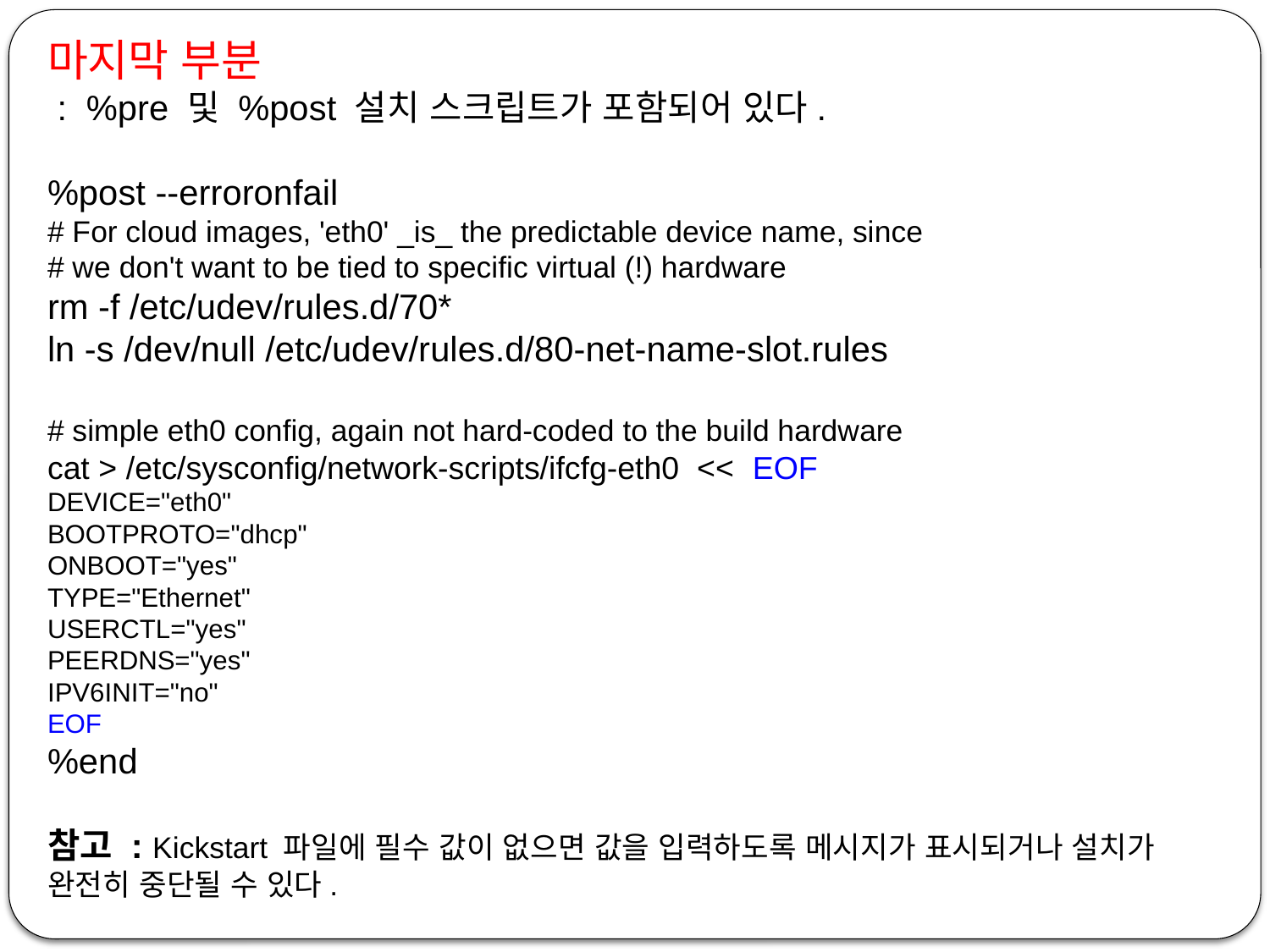

마지막 부분
 :  %pre 및 %post 설치 스크립트가 포함되어 있다.

%post --erroronfail
# For cloud images, 'eth0' _is_ the predictable device name, since
# we don't want to be tied to specific virtual (!) hardware
rm -f /etc/udev/rules.d/70*
ln -s /dev/null /etc/udev/rules.d/80-net-name-slot.rules

# simple eth0 config, again not hard-coded to the build hardware
cat > /etc/sysconfig/network-scripts/ifcfg-eth0  <<  EOF
DEVICE="eth0"
BOOTPROTO="dhcp"
ONBOOT="yes"
TYPE="Ethernet"
USERCTL="yes"
PEERDNS="yes"
IPV6INIT="no"
EOF
%end

참고 : Kickstart 파일에 필수 값이 없으면 값을 입력하도록 메시지가 표시되거나 설치가 완전히 중단될 수 있다.